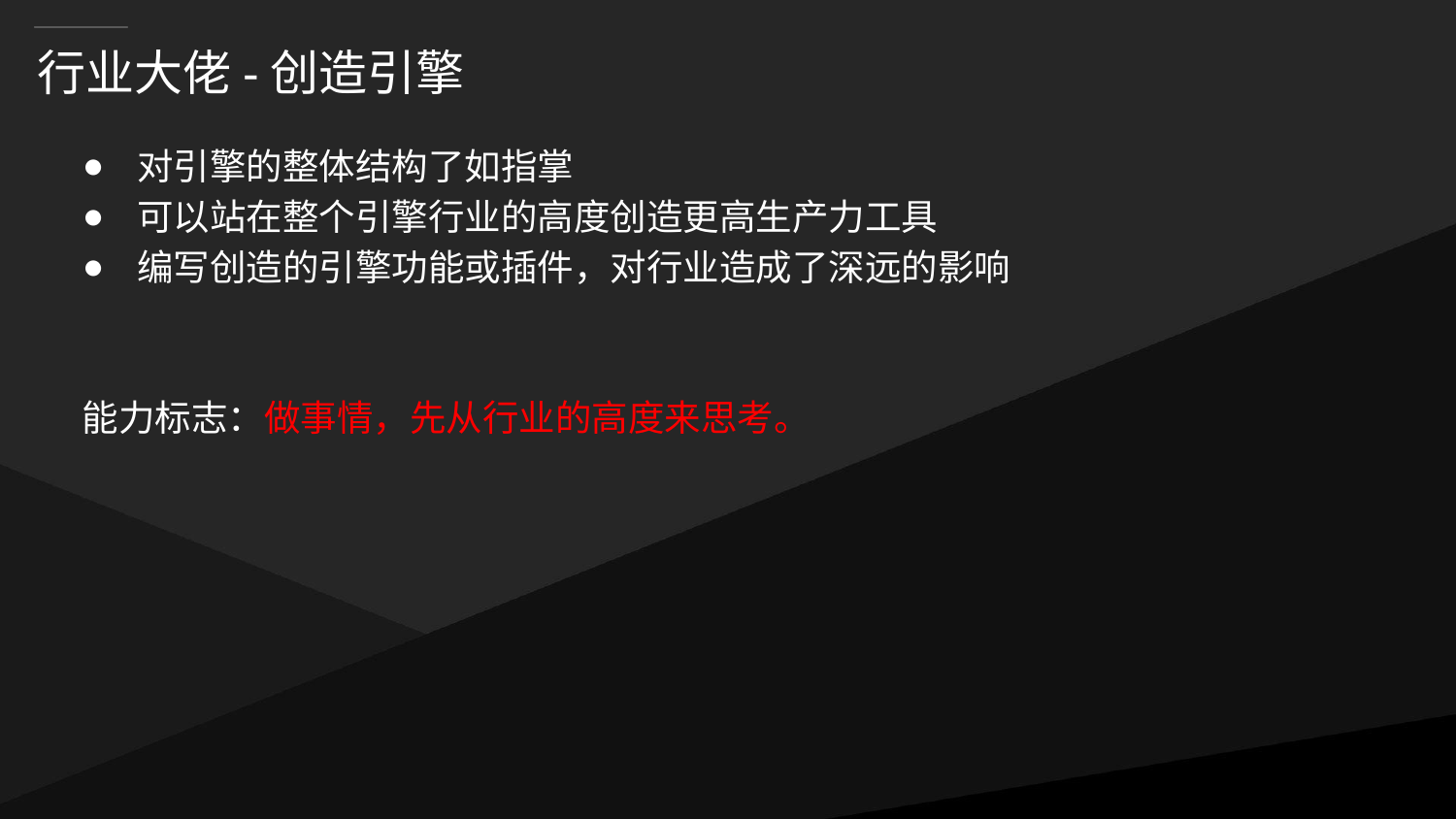

# 行业大佬-创造引擎
对引擎的整体结构了如指掌
可以站在整个引擎行业的高度创造更高生产力工具
编写创造的引擎功能或插件，对行业造成了深远的影响

能力标志：做事情，先从行业的高度来思考。